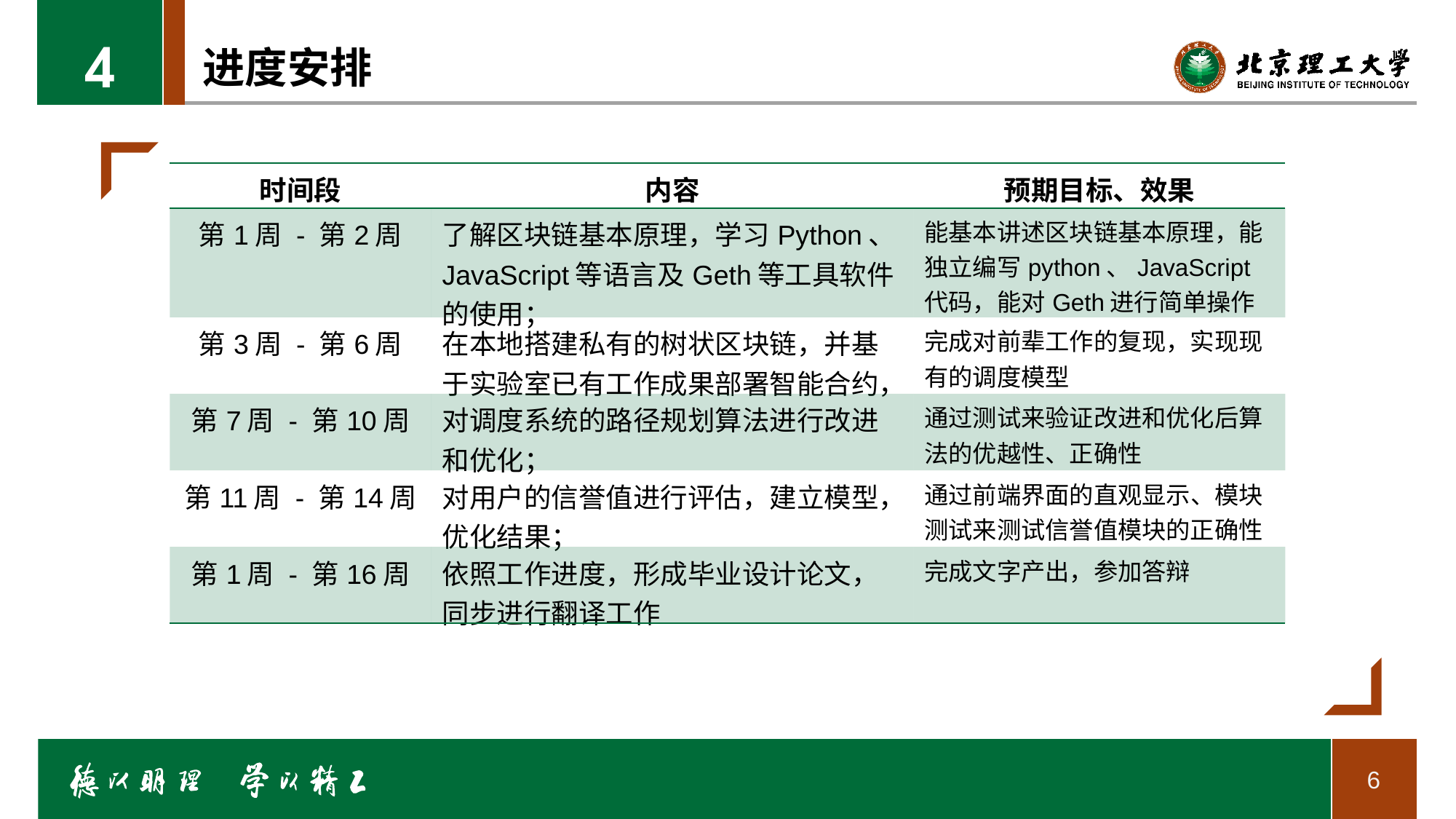

4
# 进度安排

| 时间段 | 内容 | 预期目标、效果 |
| --- | --- | --- |
| 第1周 - 第2周 | 了解区块链基本原理，学习Python、JavaScript等语言及Geth等工具软件的使用； | 能基本讲述区块链基本原理，能独立编写python、JavaScript代码，能对Geth进行简单操作 |
| 第3周 - 第6周 | 在本地搭建私有的树状区块链，并基于实验室已有工作成果部署智能合约， | 完成对前辈工作的复现，实现现有的调度模型 |
| 第7周 - 第10周 | 对调度系统的路径规划算法进行改进和优化； | 通过测试来验证改进和优化后算法的优越性、正确性 |
| 第11周 - 第14周 | 对用户的信誉值进行评估，建立模型，优化结果； | 通过前端界面的直观显示、模块测试来测试信誉值模块的正确性 |
| 第1周 - 第16周 | 依照工作进度，形成毕业设计论文，同步进行翻译工作 | 完成文字产出，参加答辩 |